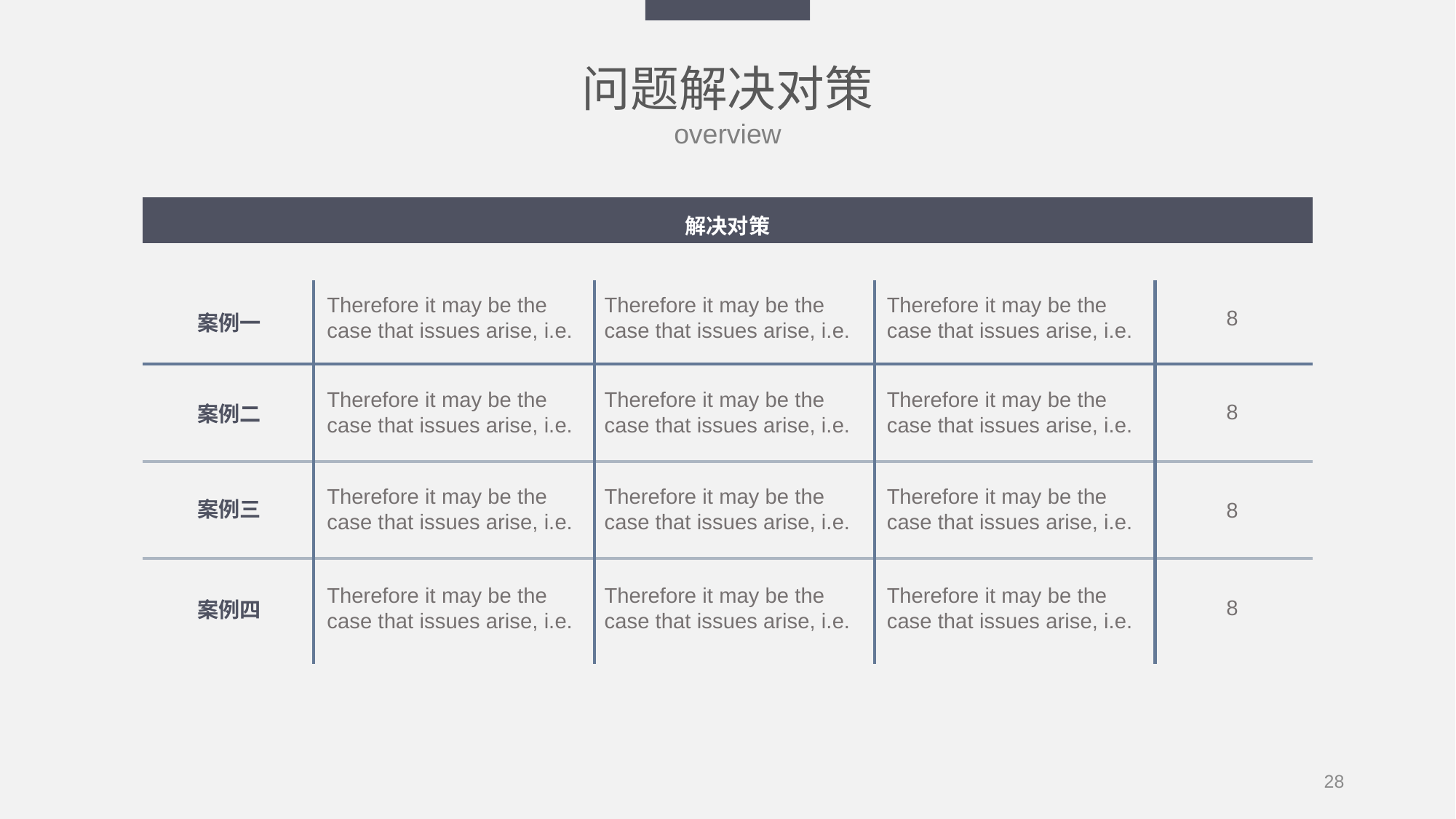

问题解决对策
overview
解决对策
Therefore it may be the case that issues arise, i.e.
Therefore it may be the case that issues arise, i.e.
Therefore it may be the case that issues arise, i.e.
8
案例一
Therefore it may be the case that issues arise, i.e.
Therefore it may be the case that issues arise, i.e.
Therefore it may be the case that issues arise, i.e.
8
案例二
Therefore it may be the case that issues arise, i.e.
Therefore it may be the case that issues arise, i.e.
Therefore it may be the case that issues arise, i.e.
案例三
8
Therefore it may be the case that issues arise, i.e.
Therefore it may be the case that issues arise, i.e.
Therefore it may be the case that issues arise, i.e.
8
案例四
28